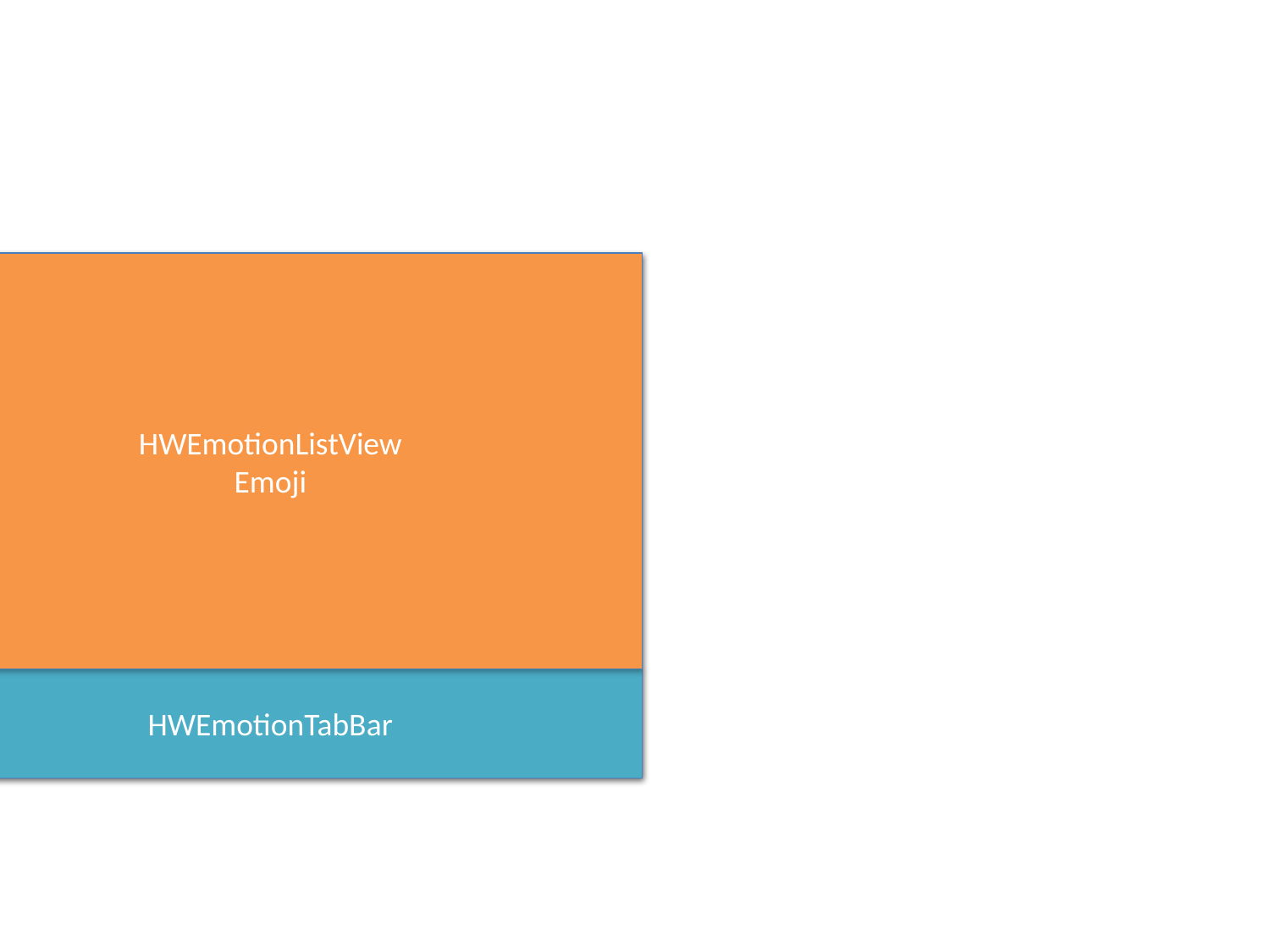

HWEmotionListView
最近
HWEmotionKeyboard
HWEmotionListView
Emoji
HWEmotionListView
默认
HWEmotionListView
浪小花
HWEmotionTabBar